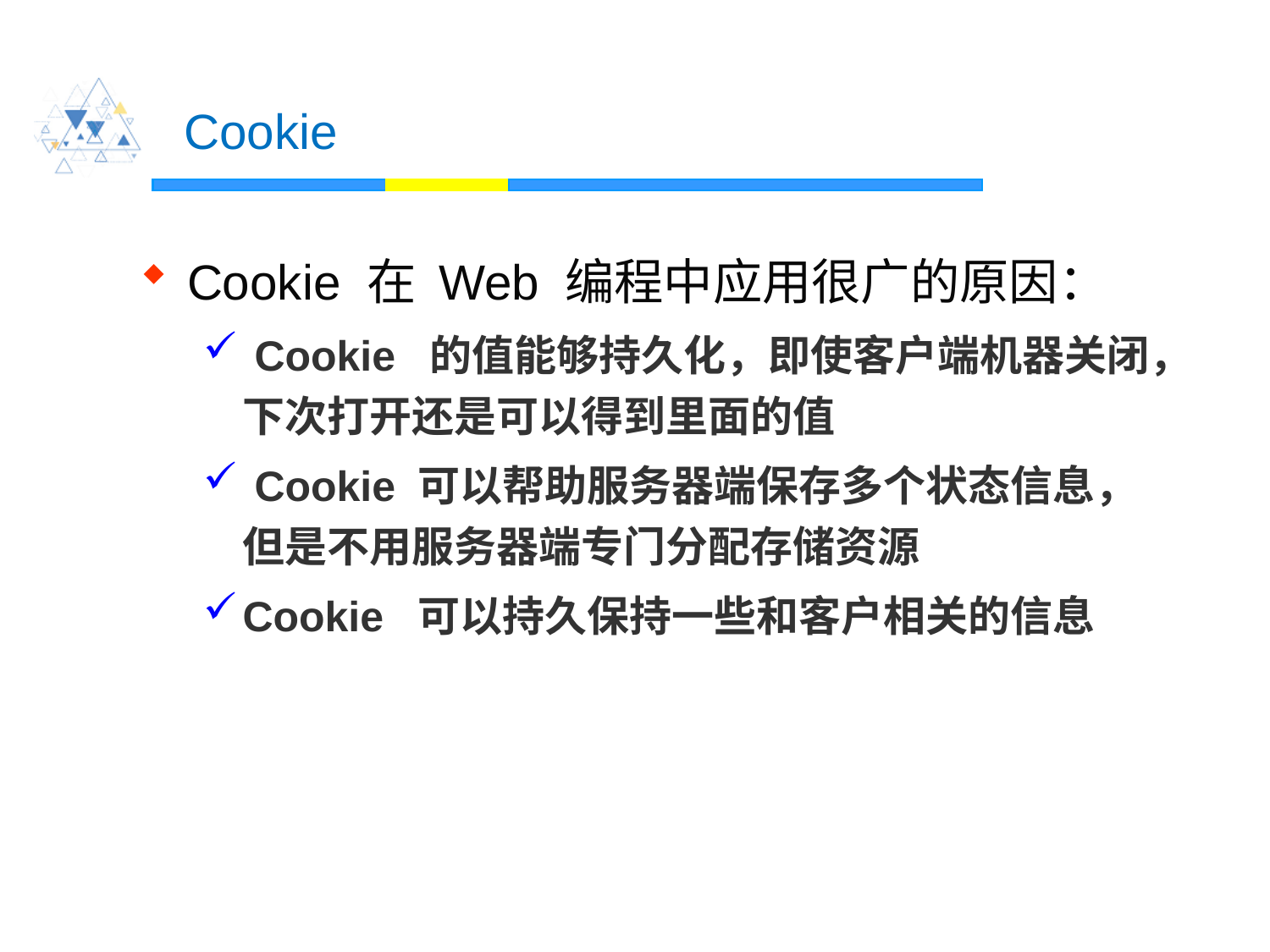

# Cookie
Cookie 在 Web 编程中应用很广的原因：
 Cookie  的值能够持久化，即使客户端机器关闭，下次打开还是可以得到里面的值
 Cookie 可以帮助服务器端保存多个状态信息，但是不用服务器端专门分配存储资源
Cookie  可以持久保持一些和客户相关的信息